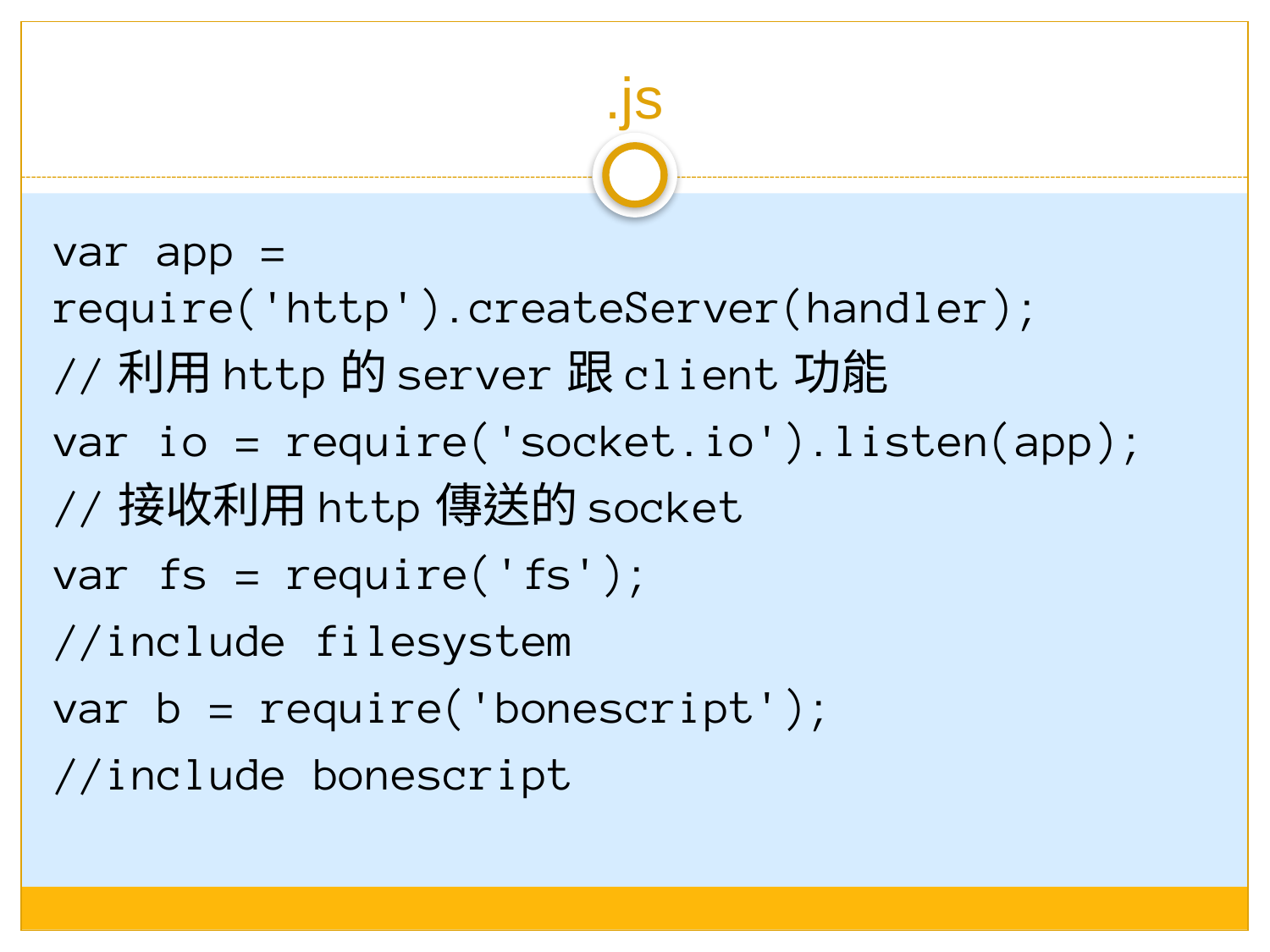

# .js
var app = require('http').createServer(handler);
//利用http的server跟client功能
var io = require('socket.io').listen(app);
//接收利用http傳送的socket
var fs = require('fs');
//include filesystem
var b = require('bonescript');
//include bonescript